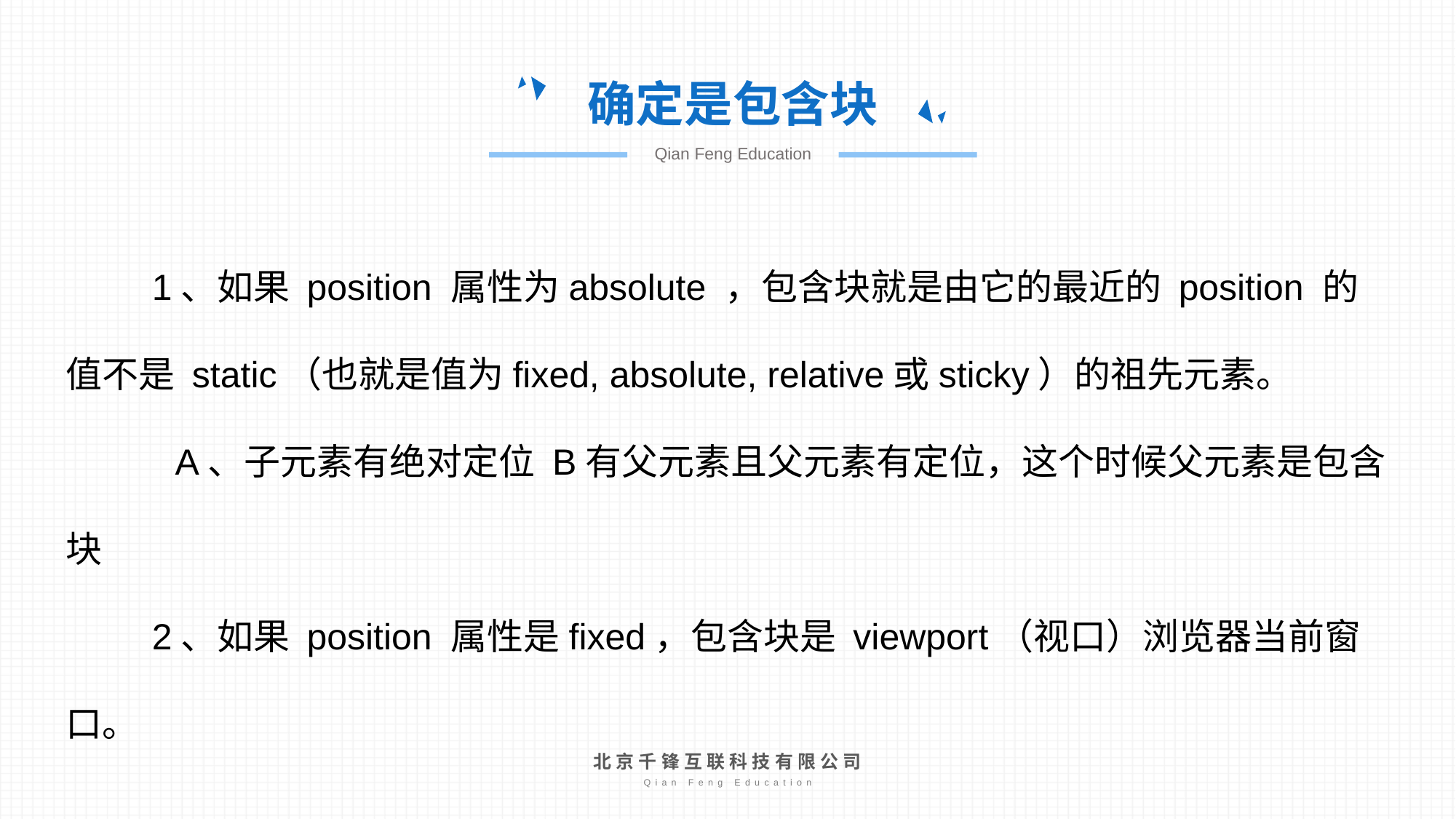

确定是包含块

Qian Feng Education

1、如果 position 属性为absolute ，包含块就是由它的最近的 position 的值不是 static（也就是值为fixed, absolute, relative或sticky）的祖先元素。
	A、子元素有绝对定位 B有父元素且父元素有定位，这个时候父元素是包含块
2、如果 position 属性是fixed，包含块是 viewport（视口）浏览器当前窗口。
北京千锋互联科技有限公司
Qian Feng Education